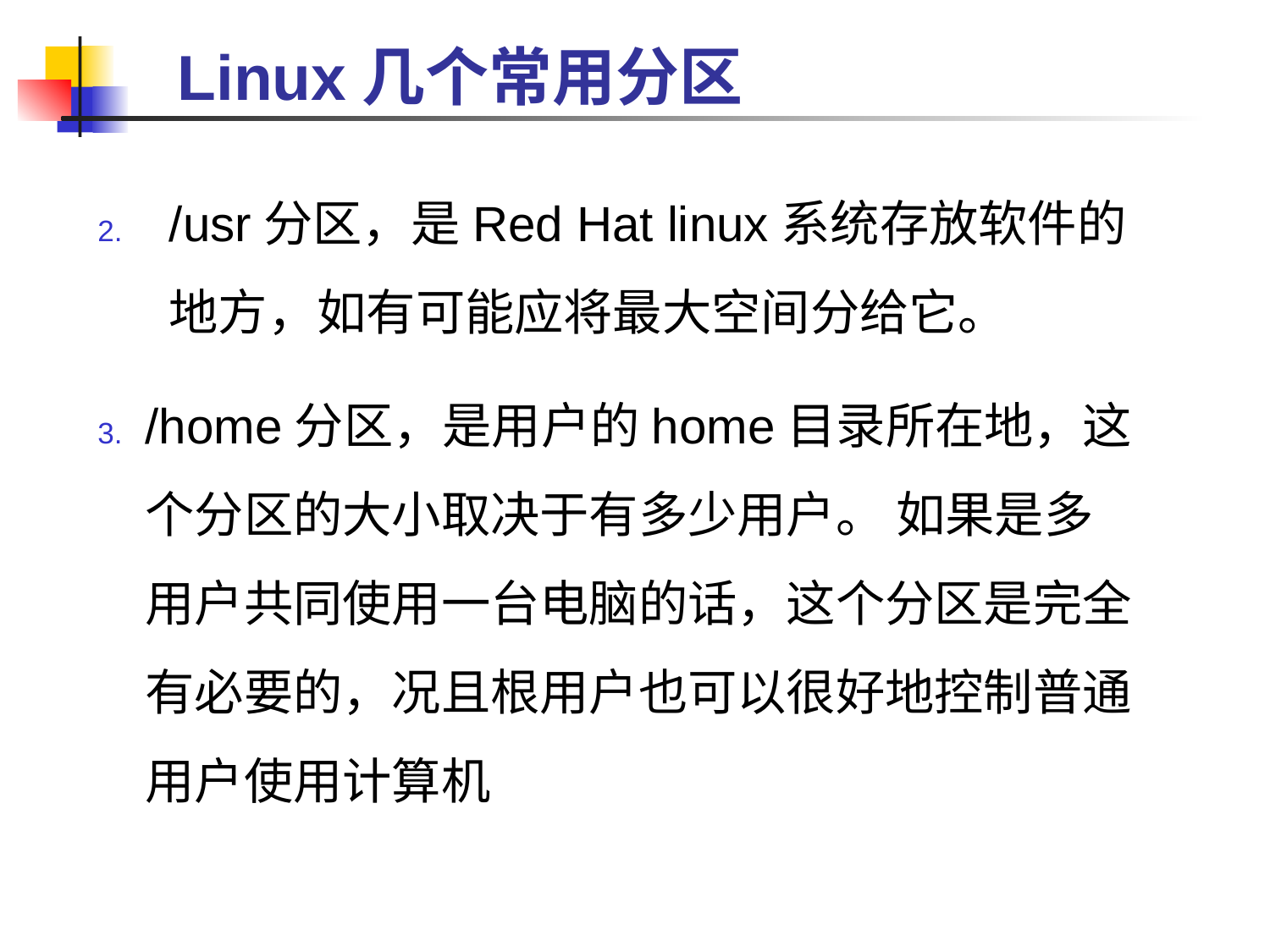

# Linux几个常用分区
/usr分区，是Red Hat linux系统存放软件的地方，如有可能应将最大空间分给它。
/home分区，是用户的home目录所在地，这个分区的大小取决于有多少用户。 如果是多 用户共同使用一台电脑的话，这个分区是完全有必要的，况且根用户也可以很好地控制普通 用户使用计算机